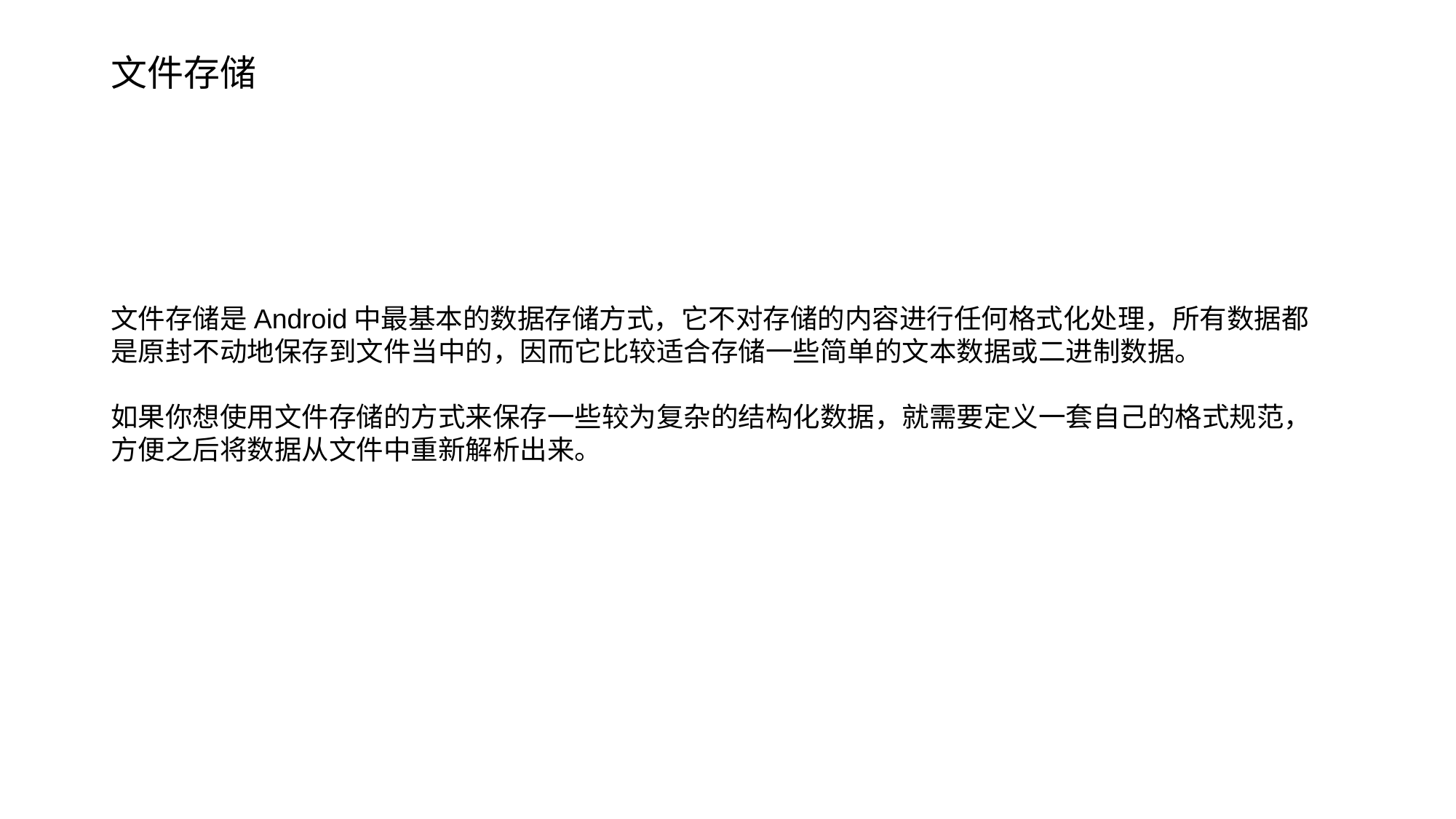

# 文件存储
文件存储是Android中最基本的数据存储方式，它不对存储的内容进行任何格式化处理，所有数据都是原封不动地保存到文件当中的，因而它比较适合存储一些简单的文本数据或二进制数据。

如果你想使用文件存储的方式来保存一些较为复杂的结构化数据，就需要定义一套自己的格式规范，方便之后将数据从文件中重新解析出来。